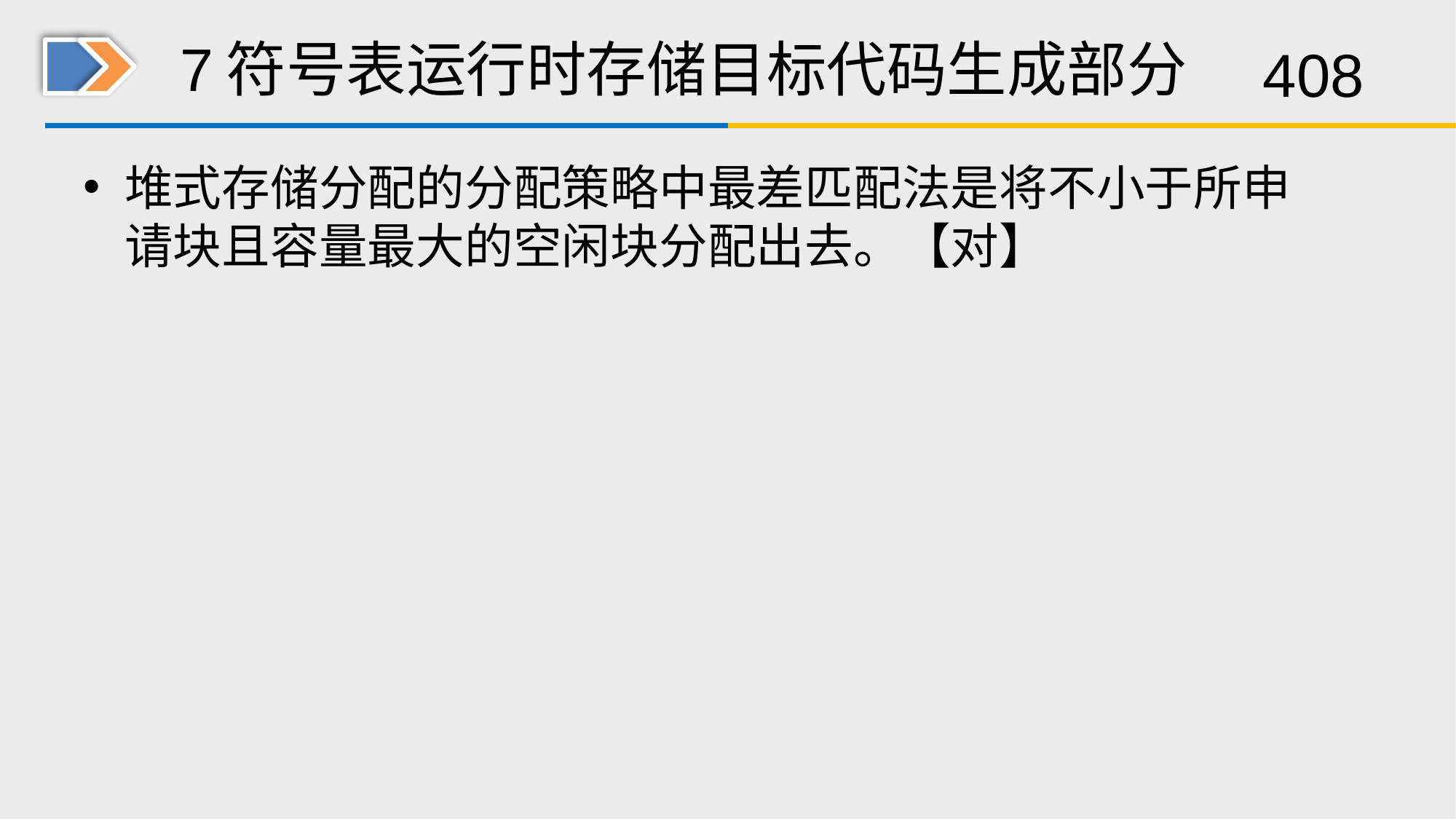

# 7符号表运行时存储目标代码生成部分
408
堆式存储分配的分配策略中最差匹配法是将不小于所申请块且容量最大的空闲块分配出去。【对】